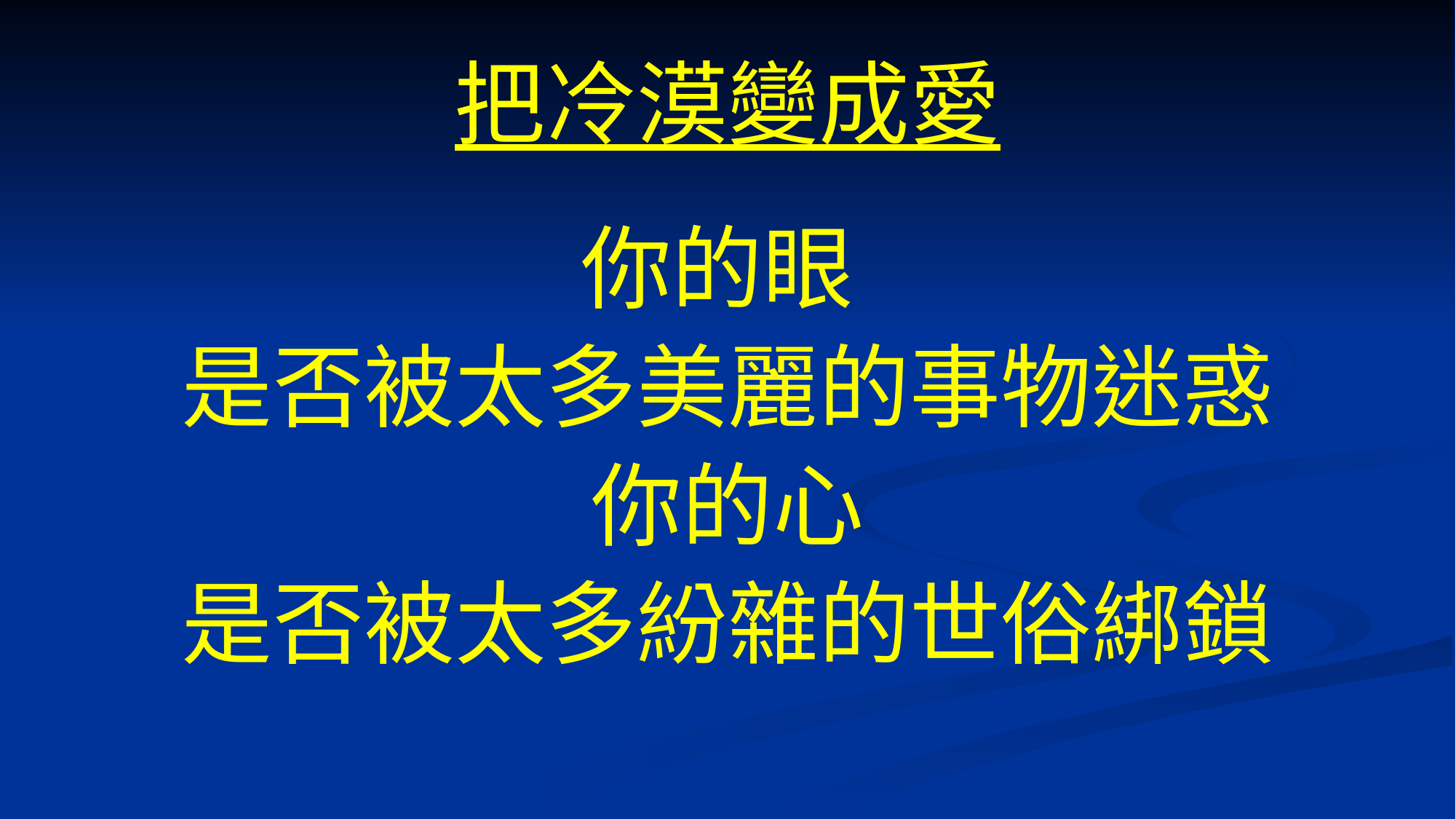

# 把冷漠變成愛
你的眼
是否被太多美麗的事物迷惑
你的心
是否被太多紛雜的世俗綁鎖